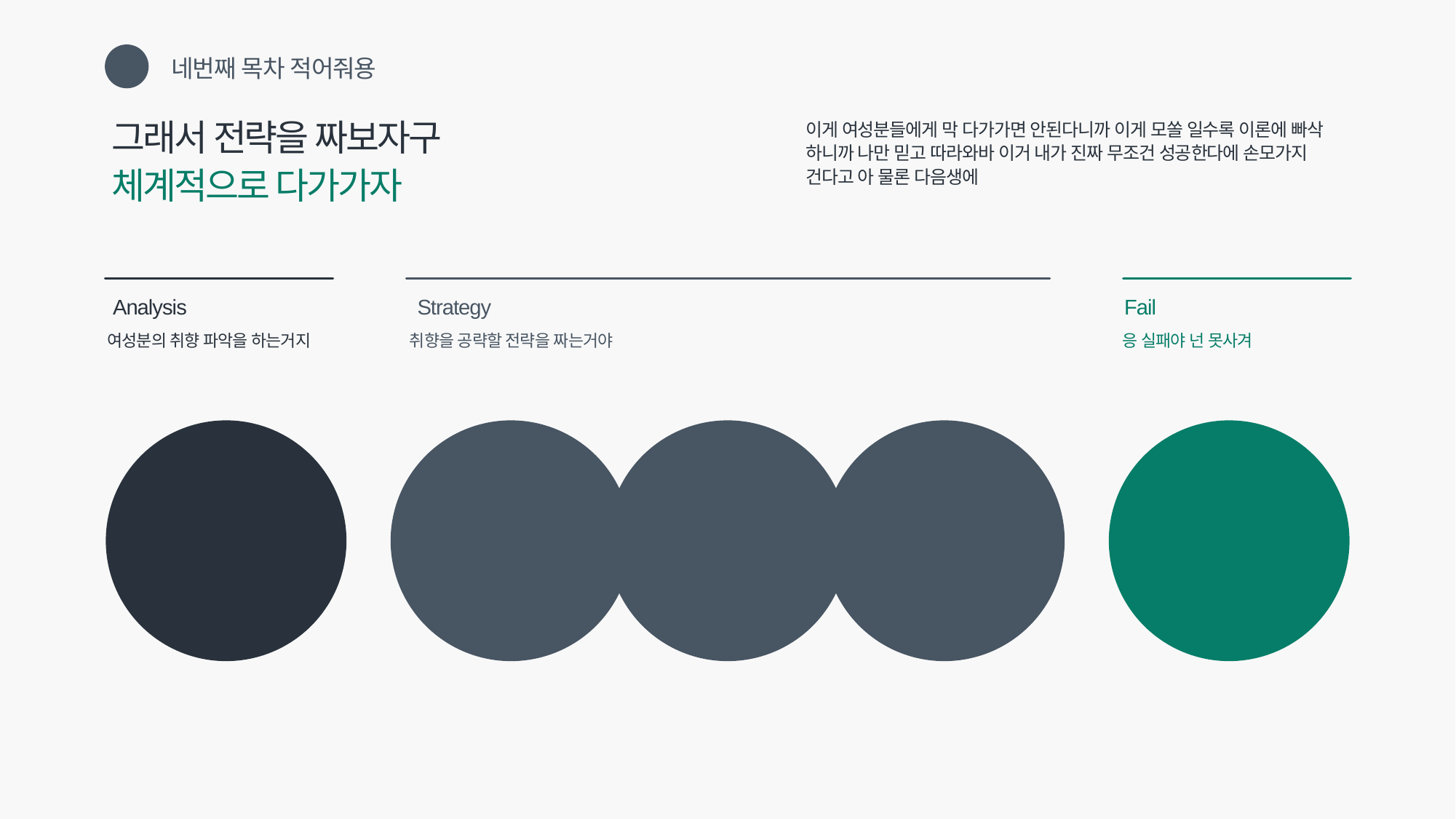

네번째 목차 적어줘용
04
그래서 전략을 짜보자구
체계적으로 다가가자
이게 여성분들에게 막 다가가면 안된다니까 이게 모쏠 일수록 이론에 빠삭
하니까 나만 믿고 따라와바 이거 내가 진짜 무조건 성공한다에 손모가지
건다고 아 물론 다음생에
Analysis
Strategy
Fail
여성분의 취향 파악을 하는거지
취향을 공략할 전략을 짜는거야
응 실패야 넌 못사겨

논문 300장
정독한다
패션 취향
머리 스타일
유머 코드
롤이나 해